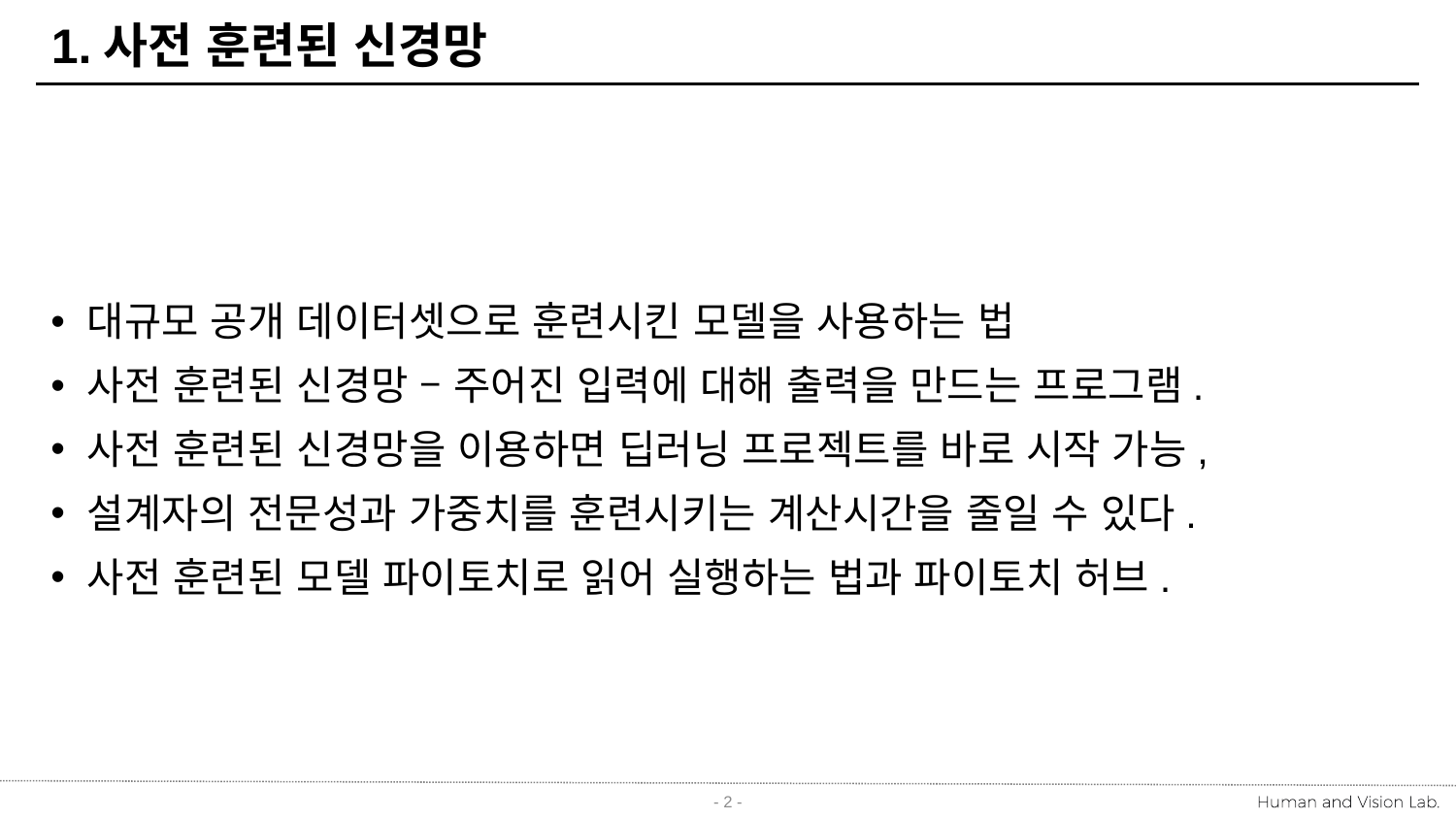

# 1.사전 훈련된 신경망

대규모 공개 데이터셋으로 훈련시킨 모델을 사용하는 법
사전 훈련된 신경망 – 주어진 입력에 대해 출력을 만드는 프로그램.
사전 훈련된 신경망을 이용하면 딥러닝 프로젝트를 바로 시작 가능,
설계자의 전문성과 가중치를 훈련시키는 계산시간을 줄일 수 있다.
사전 훈련된 모델 파이토치로 읽어 실행하는 법과 파이토치 허브.

- 2 -